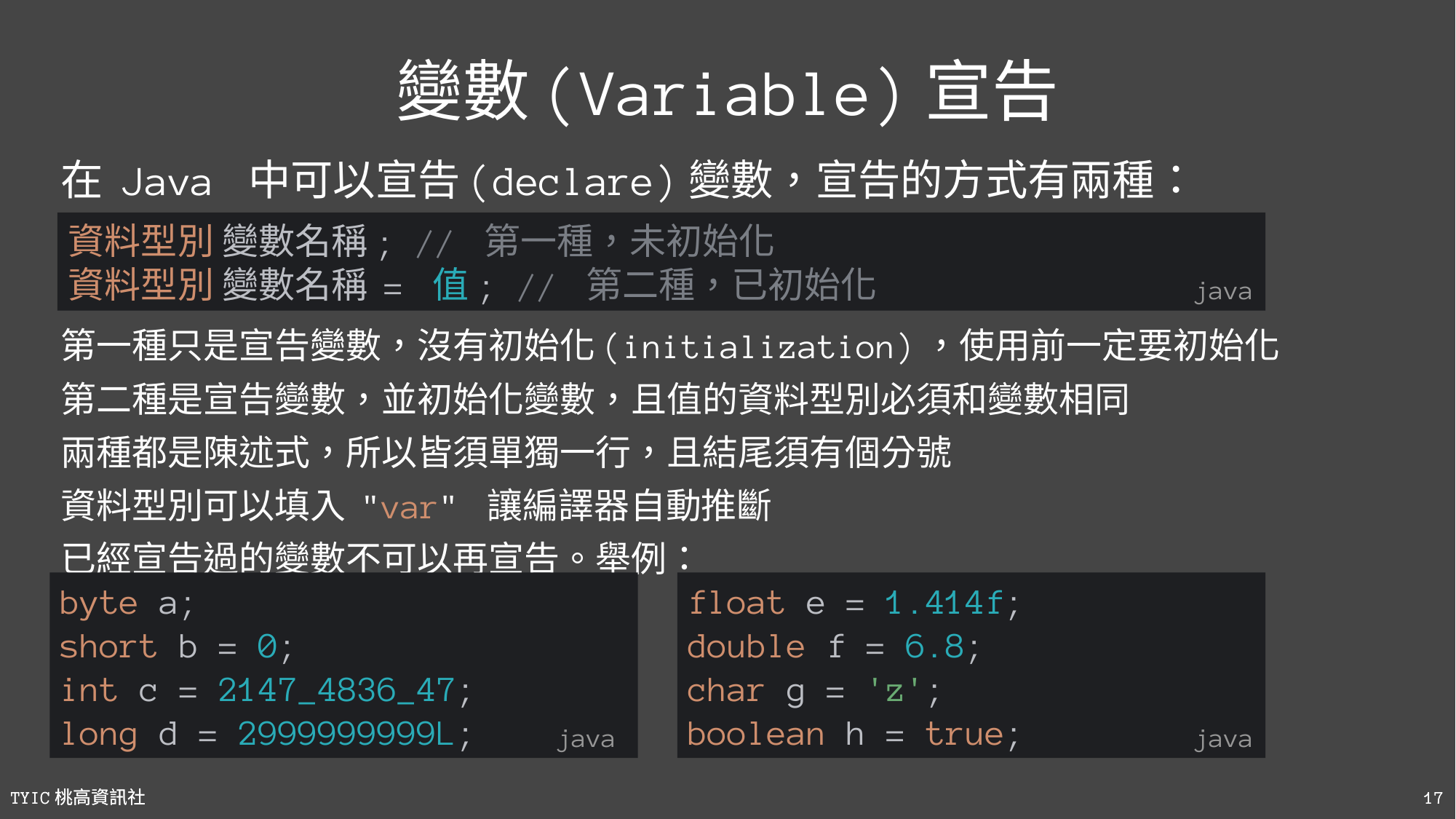

# 變數(Variable)宣告
在 Java 中可以宣告(declare)變數，宣告的方式有兩種：

資料型別 變數名稱; // 第一種，未初始化
資料型別 變數名稱 = 值; // 第二種，已初始化
java
第一種只是宣告變數，沒有初始化(initialization)，使用前一定要初始化
第二種是宣告變數，並初始化變數，且值的資料型別必須和變數相同
兩種都是陳述式，所以皆須單獨一行，且結尾須有個分號
資料型別可以填入 "var" 讓編譯器自動推斷
已經宣告過的變數不可以再宣告。舉例：
byte a;
short b = 0;
int c = 2147_4836_47;
long d = 2999999999L;
java
float e = 1.414f;
double f = 6.8;
char g = 'z';
boolean h = true;
java